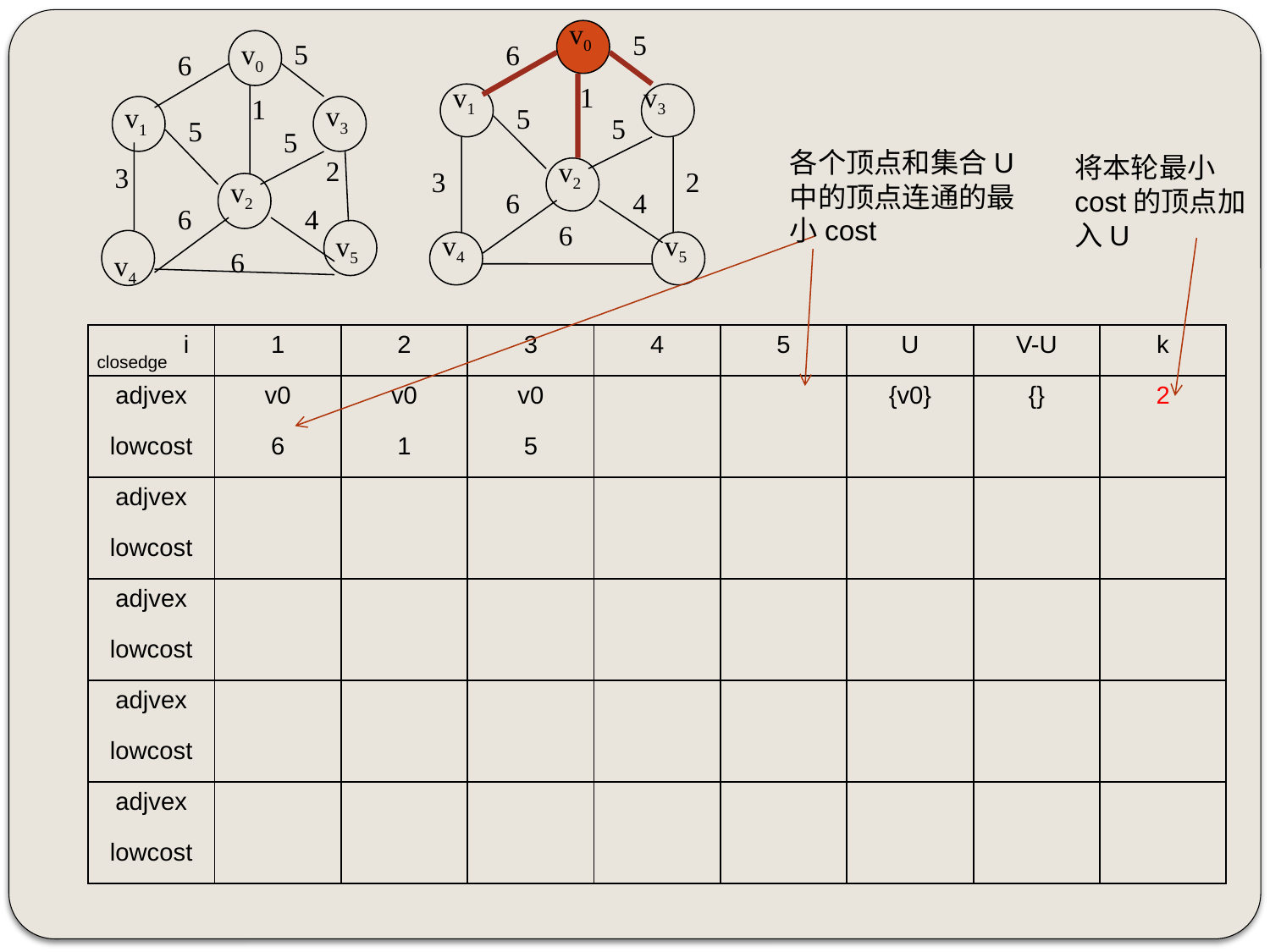

v0

5

v0
5
6
6

v1
1

v3

1

v3
v1
5

5
5

5

各个顶点和集合U中的顶点连通的最小cost

将本轮最小cost的顶点加入U
2
v2

3
3

2
v2

6
4
6
4

6

v4
v5
v5

6
v4

| i | 1 | 2 | 3 | 4 | 5 | U | V-U | k |
| --- | --- | --- | --- | --- | --- | --- | --- | --- |
| adjvex | v0 | v0 | v0 |  |  | {v0} | {} | 2 |
| lowcost | 6 | 1 | 5 |  |  |  |  |  |
| adjvex |  |  |  |  |  |  |  |  |
| lowcost |  |  |  |  |  |  |  |  |
| adjvex |  |  |  |  |  |  |  |  |
| lowcost |  |  |  |  |  |  |  |  |
| adjvex |  |  |  |  |  |  |  |  |
| lowcost |  |  |  |  |  |  |  |  |
| adjvex |  |  |  |  |  |  |  |  |
| lowcost |  |  |  |  |  |  |  |  |
closedge